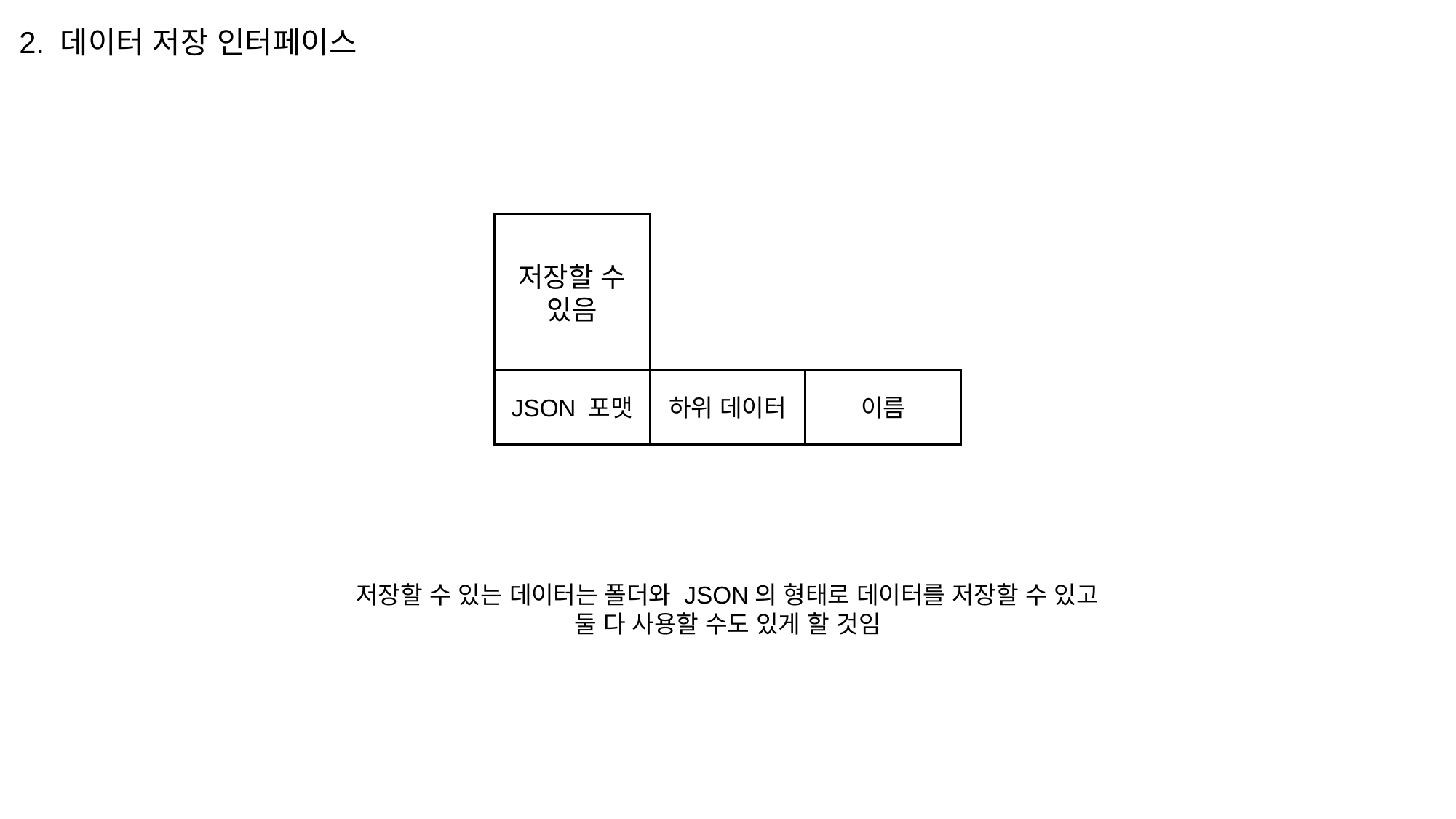

2. 데이터 저장 인터페이스
저장할 수 있음
JSON 포맷
하위 데이터
이름
저장할 수 있는 데이터는 폴더와 JSON의 형태로 데이터를 저장할 수 있고
둘 다 사용할 수도 있게 할 것임